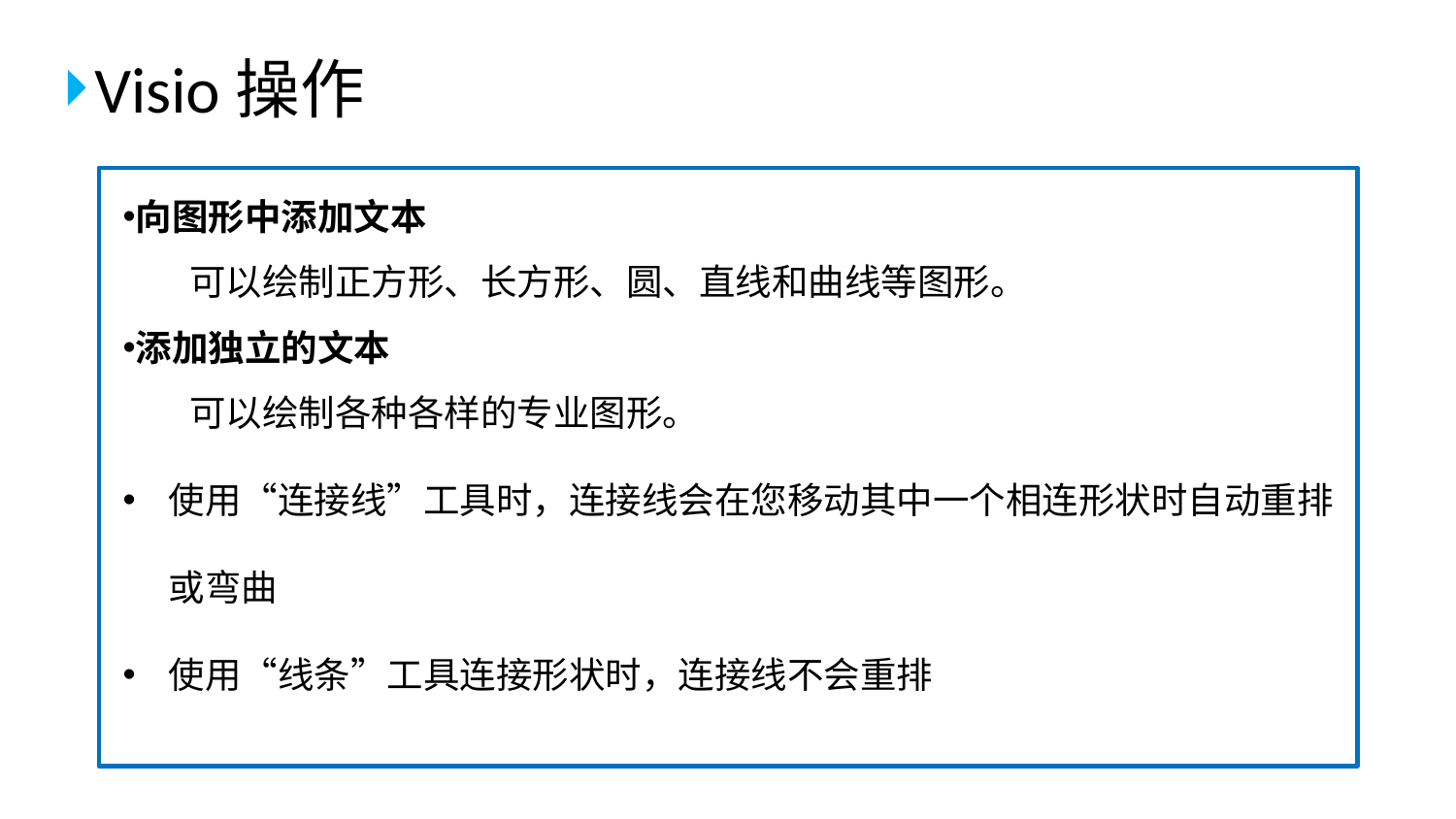

Visio操作

向图形中添加文本
       可以绘制正方形、长方形、圆、直线和曲线等图形。
添加独立的文本
       可以绘制各种各样的专业图形。
使用“连接线”工具时，连接线会在您移动其中一个相连形状时自动重排或弯曲
使用“线条”工具连接形状时，连接线不会重排